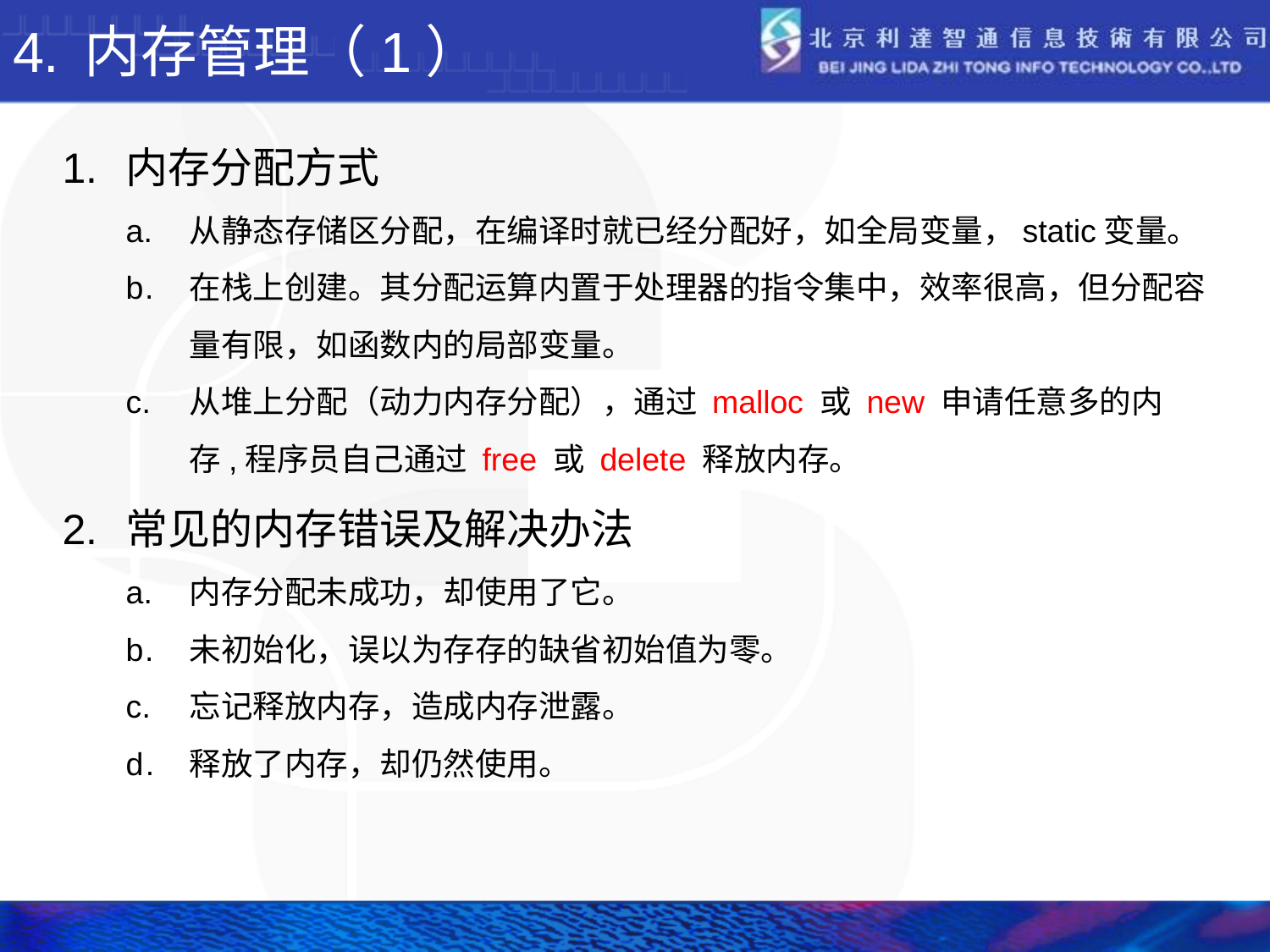

# 内存管理（1）
内存分配方式
从静态存储区分配，在编译时就已经分配好，如全局变量，static变量。
在栈上创建。其分配运算内置于处理器的指令集中，效率很高，但分配容量有限，如函数内的局部变量。
从堆上分配（动力内存分配），通过 malloc 或 new 申请任意多的内存,程序员自己通过 free 或 delete 释放内存。
常见的内存错误及解决办法
内存分配未成功，却使用了它。
未初始化，误以为存存的缺省初始值为零。
忘记释放内存，造成内存泄露。
释放了内存，却仍然使用。